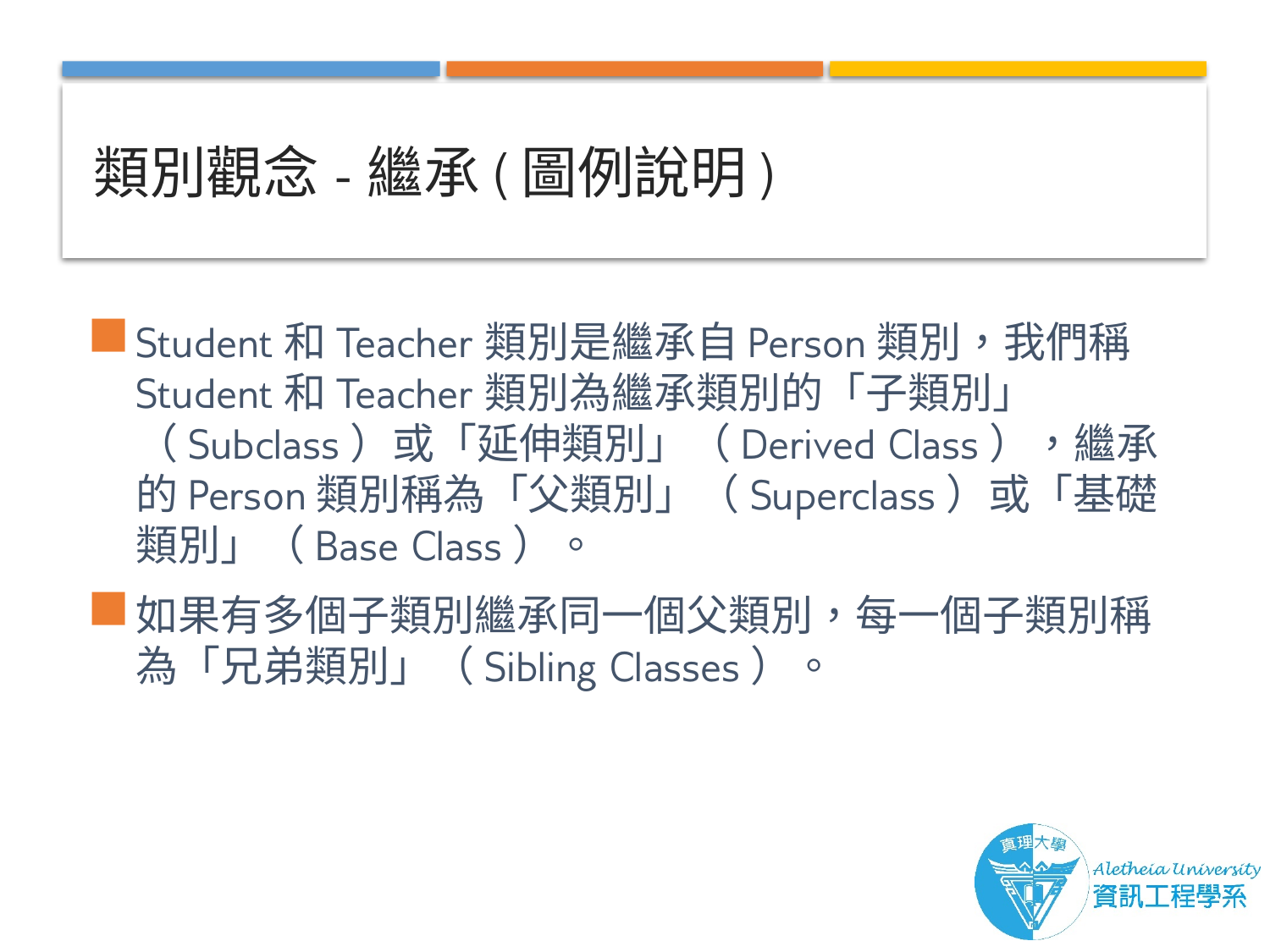

# 類別觀念-繼承(圖例說明)
Student和Teacher類別是繼承自Person類別，我們稱Student和Teacher類別為繼承類別的「子類別」（Subclass）或「延伸類別」（Derived Class），繼承的Person類別稱為「父類別」（Superclass）或「基礎類別」（Base Class）。
如果有多個子類別繼承同一個父類別，每一個子類別稱為「兄弟類別」（Sibling Classes）。